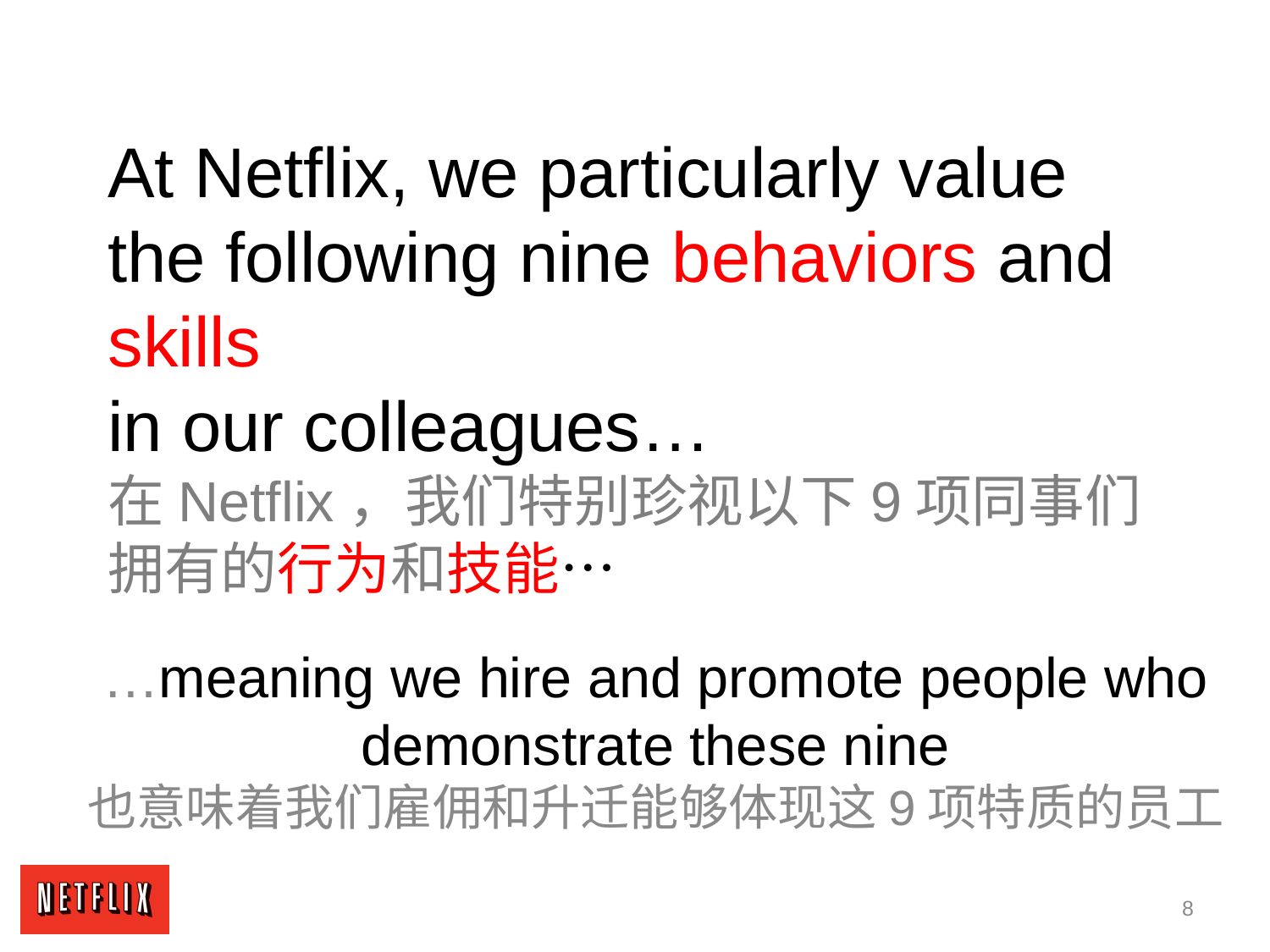

At Netflix, we particularly value the following nine behaviors and skills
in our colleagues…
在Netflix，我们特别珍视以下9项同事们拥有的行为和技能…
…meaning we hire and promote people who demonstrate these nine
也意味着我们雇佣和升迁能够体现这9项特质的员工
8